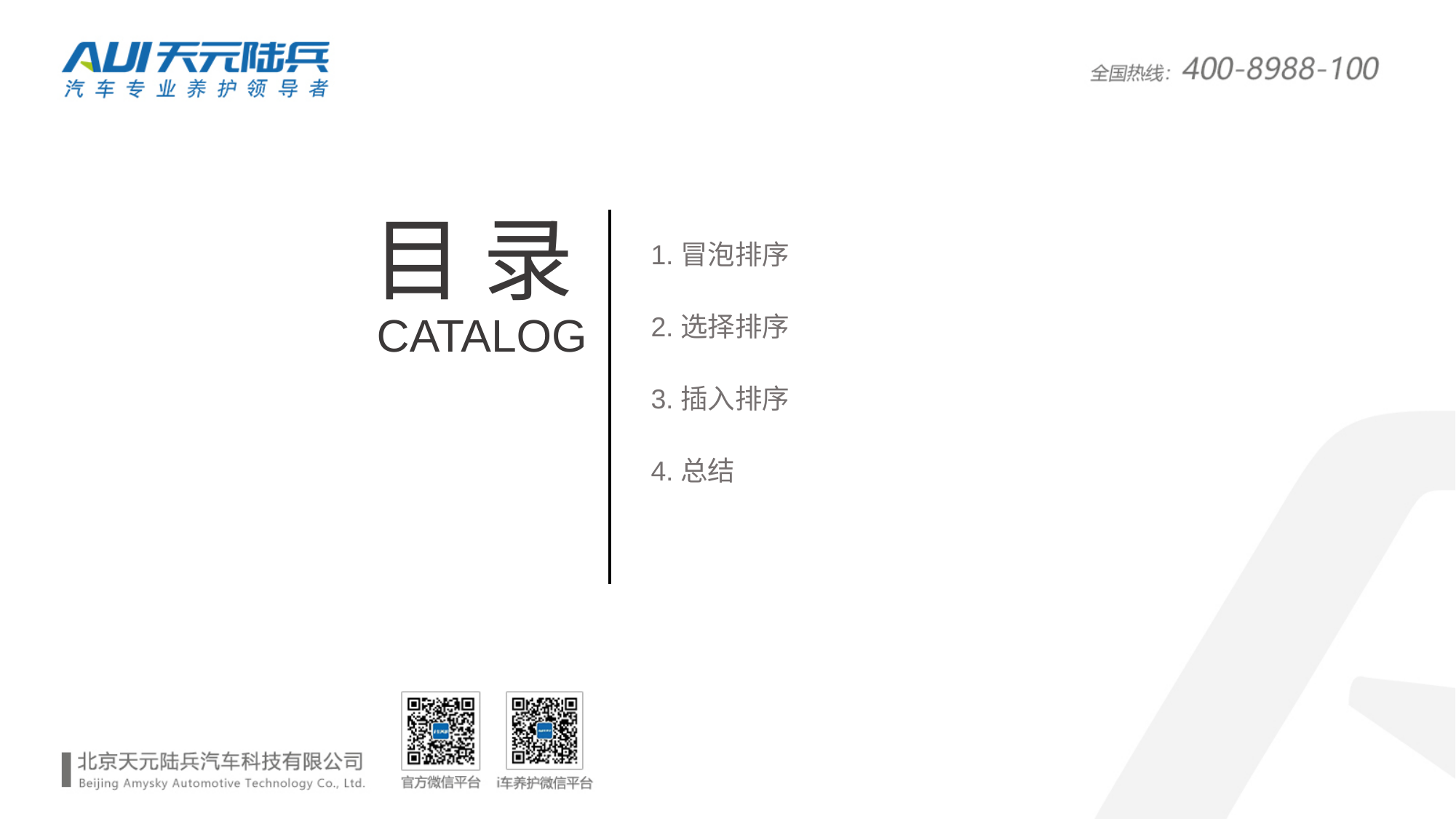

1.冒泡排序
2.选择排序
3.插入排序
4.总结
目 录
CATALOG